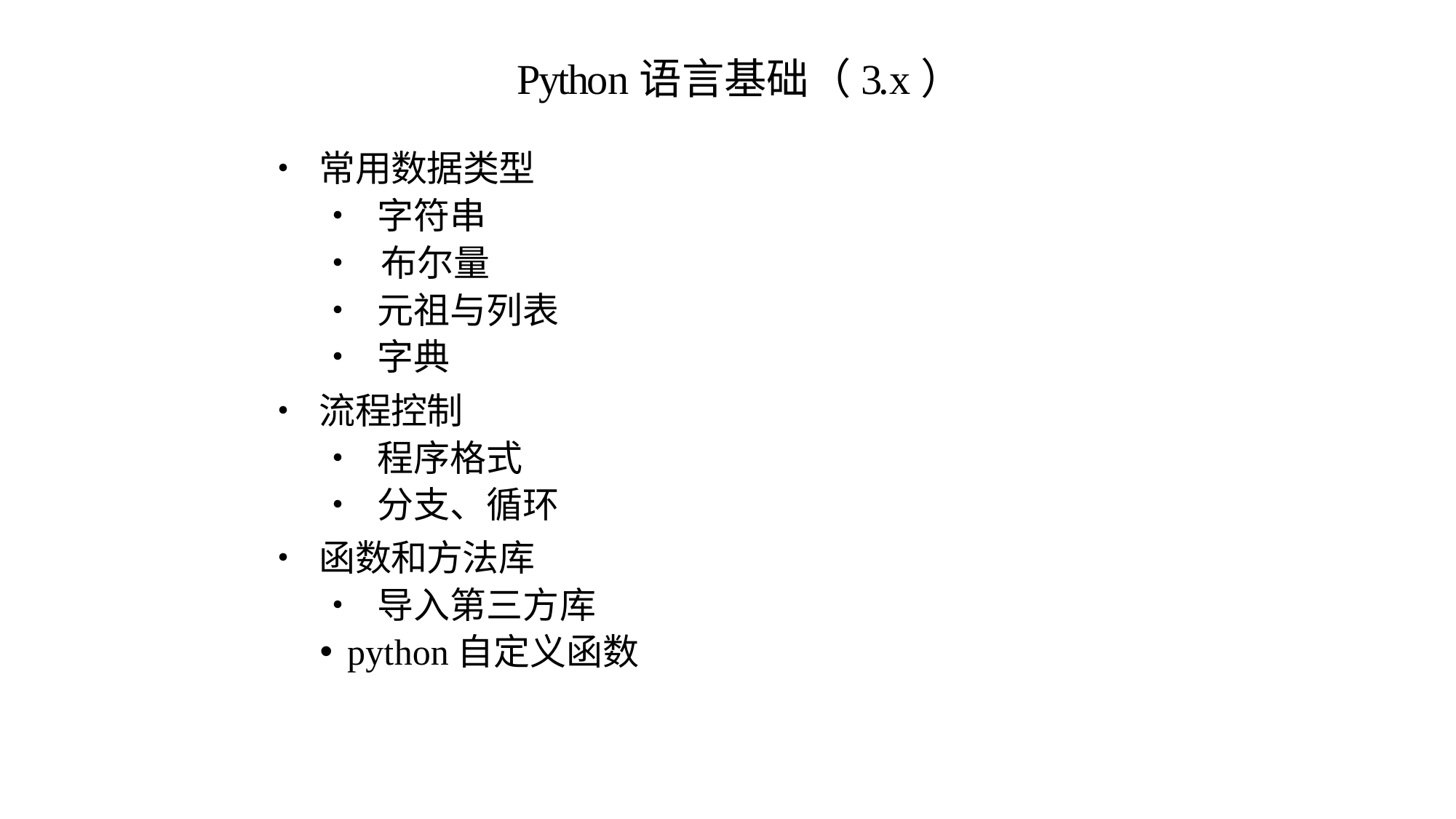

# Python语言基础（3.x）
• 常用数据类型
• 字符串
•  布尔量
• 元祖与列表
• 字典

• 流程控制
• 程序格式
• 分支、循环

• 函数和方法库
• 导入第三方库
python自定义函数